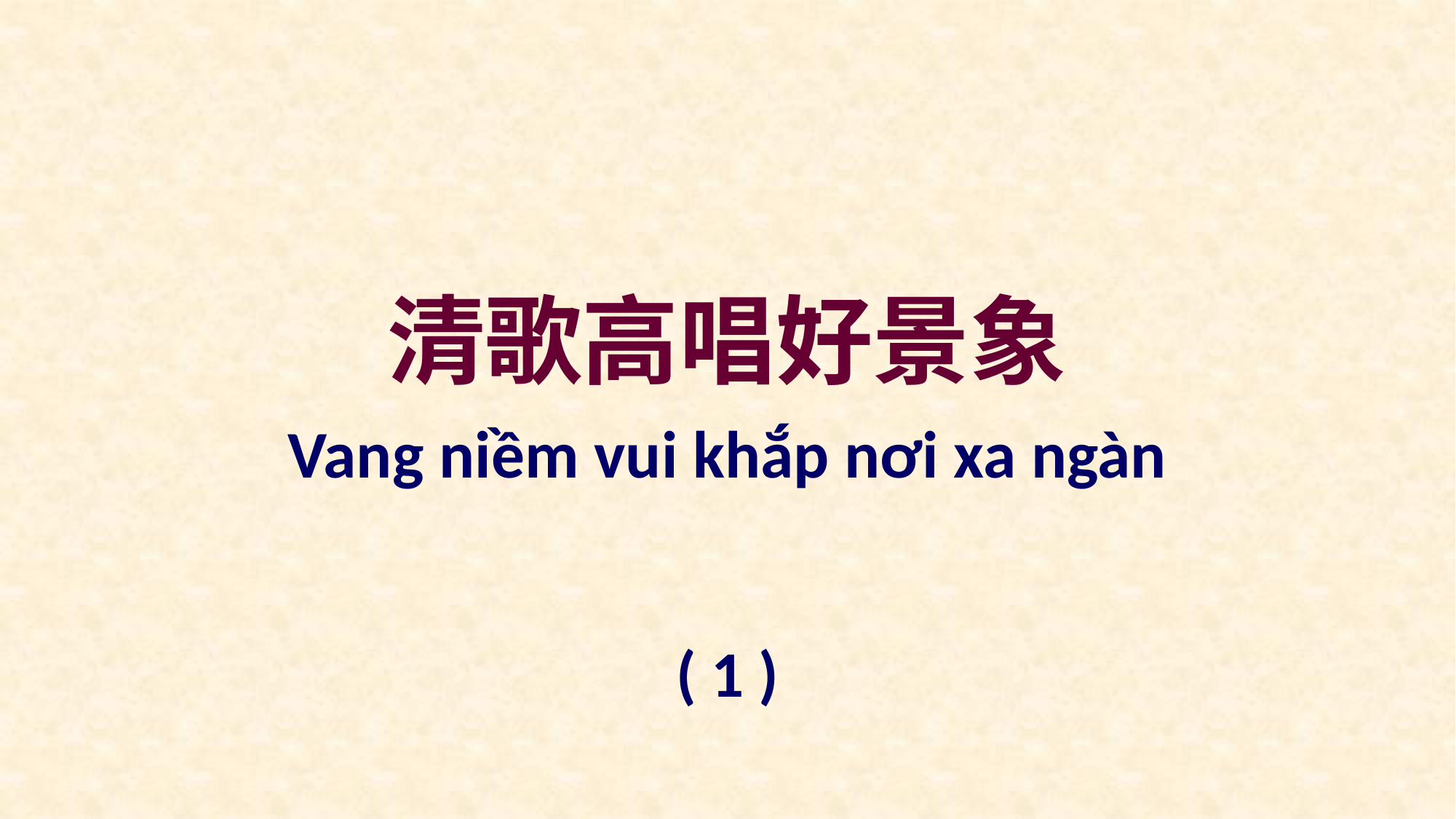

清歌高唱好景象
Vang niềm vui khắp nơi xa ngàn
( 1 )